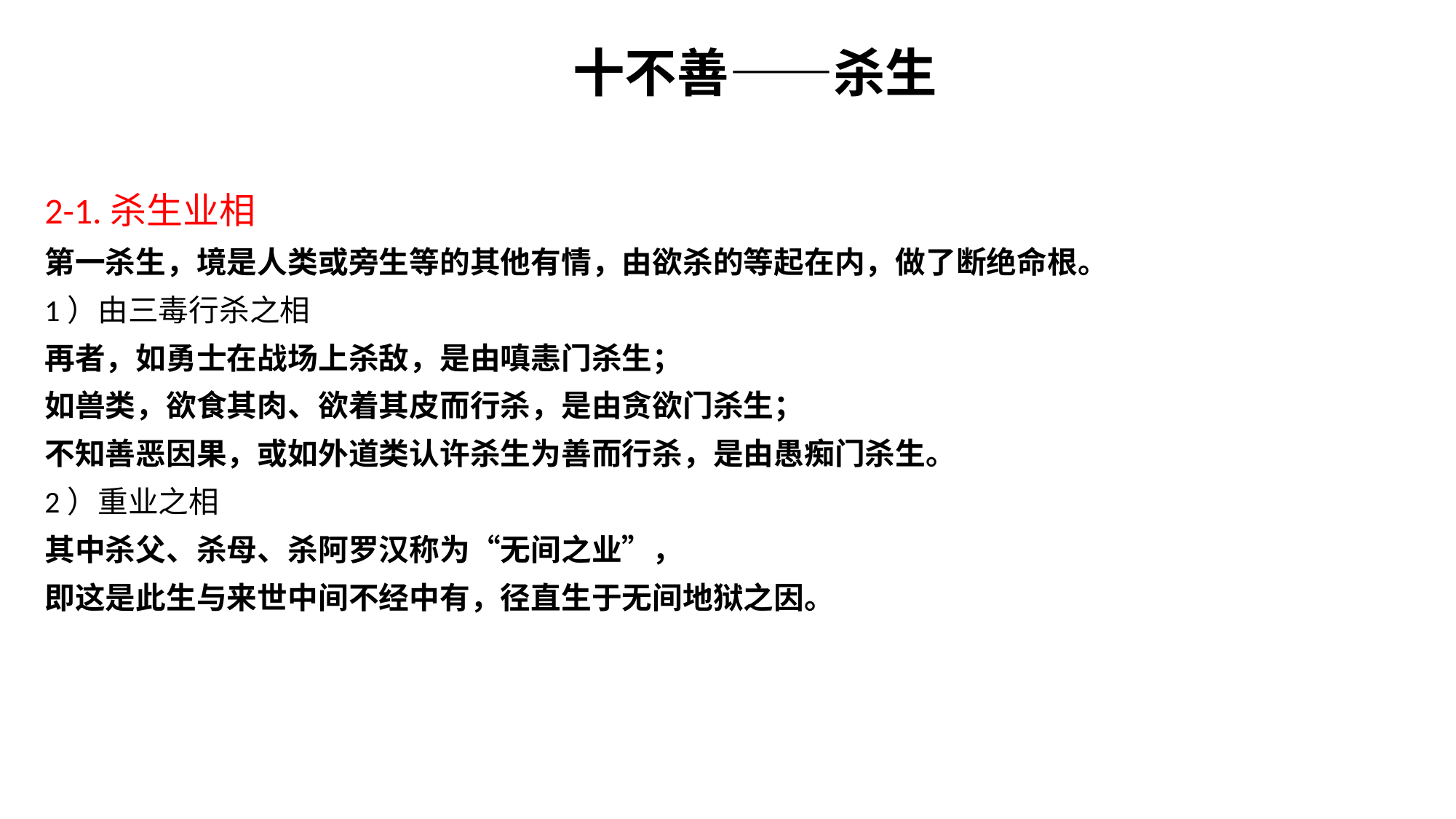

# 十不善——杀生

2-1.杀生业相
第一杀生，境是人类或旁生等的其他有情，由欲杀的等起在内，做了断绝命根。
1）由三毒行杀之相
再者，如勇士在战场上杀敌，是由嗔恚门杀生；
如兽类，欲食其肉、欲着其皮而行杀，是由贪欲门杀生；
不知善恶因果，或如外道类认许杀生为善而行杀，是由愚痴门杀生。
2）重业之相
其中杀父、杀母、杀阿罗汉称为“无间之业”，
即这是此生与来世中间不经中有，径直生于无间地狱之因。